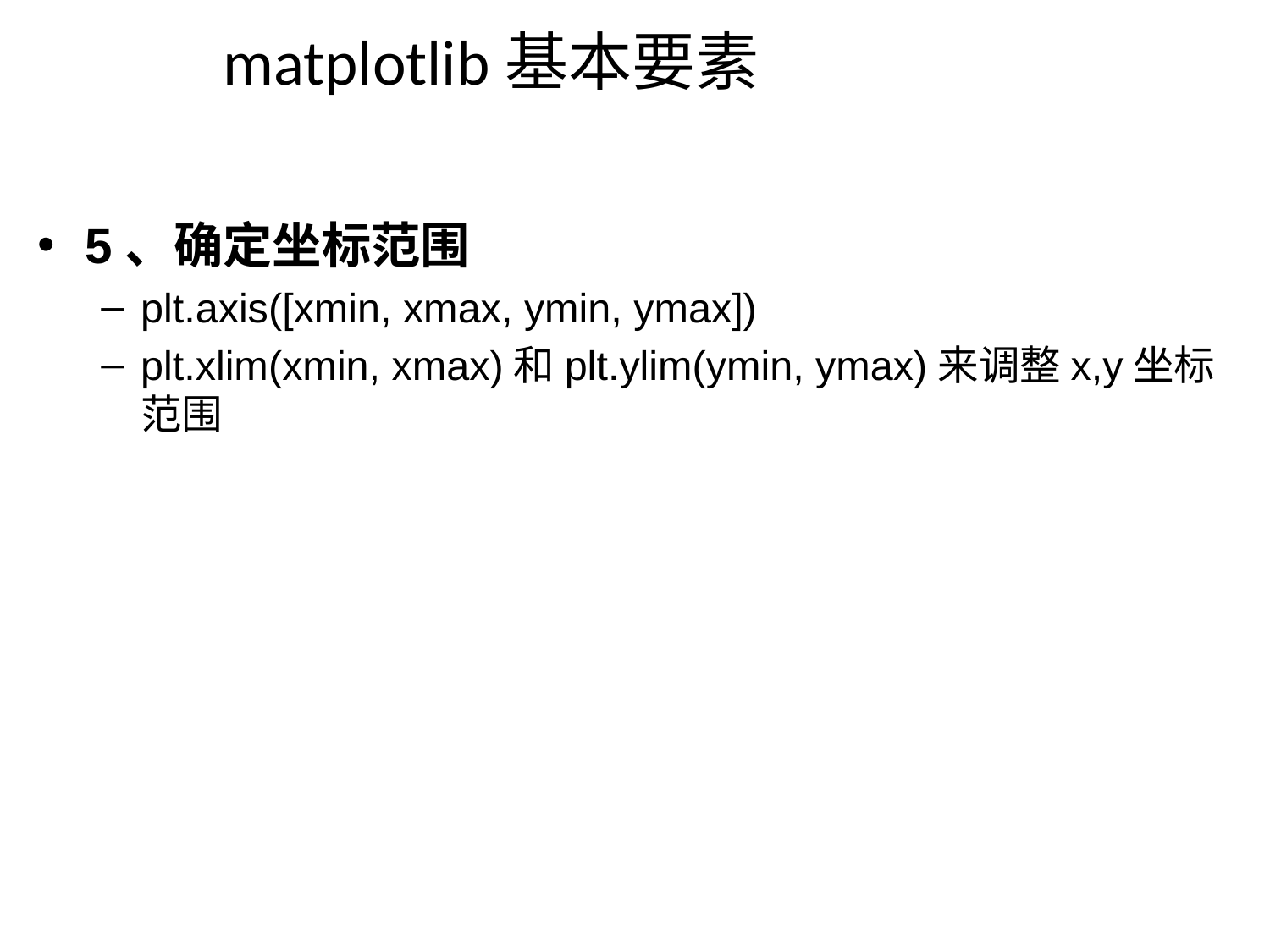

# matplotlib基本要素

5、确定坐标范围
plt.axis([xmin, xmax, ymin, ymax])
plt.xlim(xmin, xmax)和plt.ylim(ymin, ymax)来调整x,y坐标范围